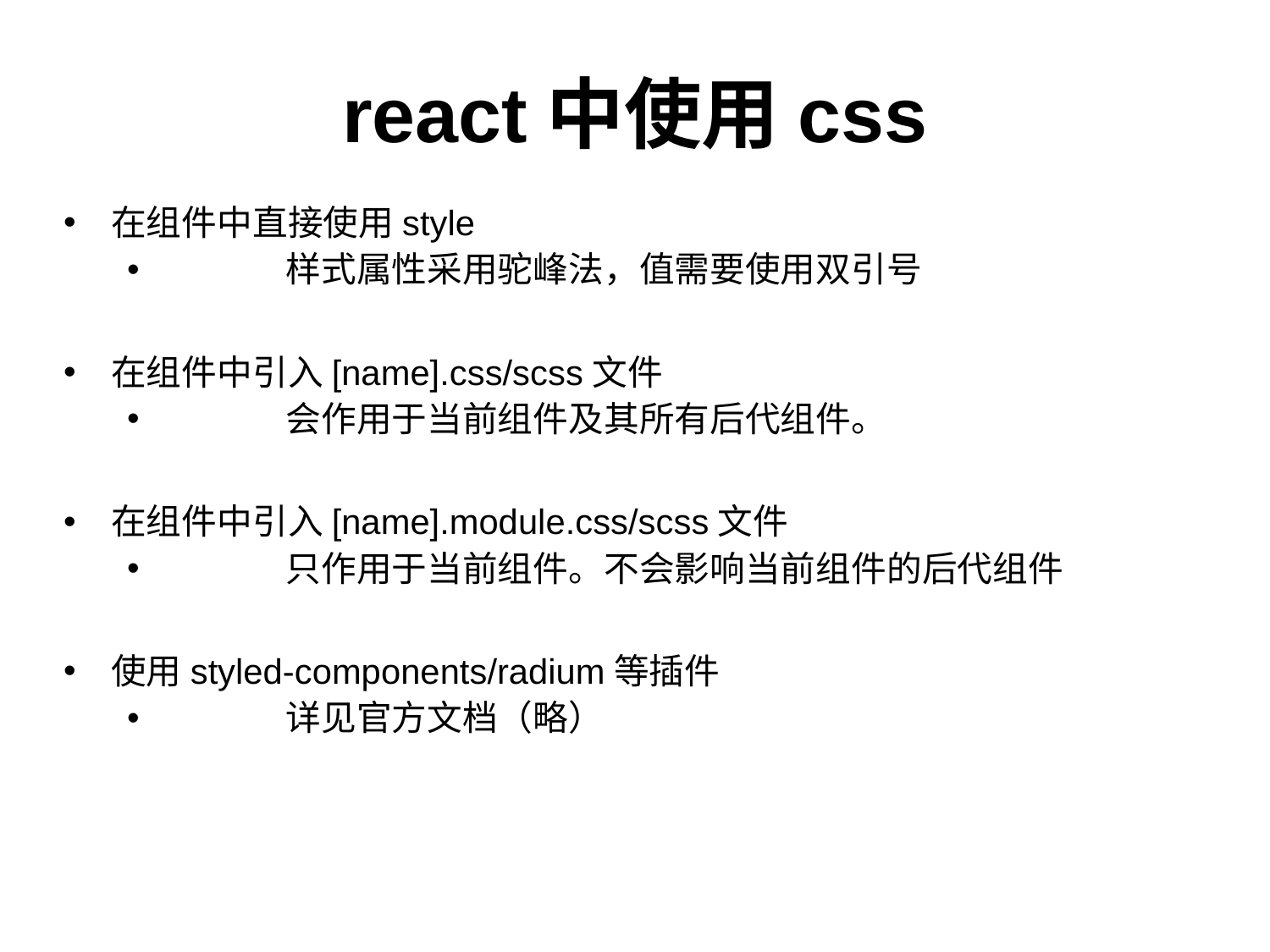

# react中使用css
在组件中直接使用style
	样式属性采用驼峰法，值需要使用双引号

在组件中引入[name].css/scss文件
	会作用于当前组件及其所有后代组件。

在组件中引入[name].module.css/scss文件
	只作用于当前组件。不会影响当前组件的后代组件

使用styled-components/radium等插件
	详见官方文档（略）